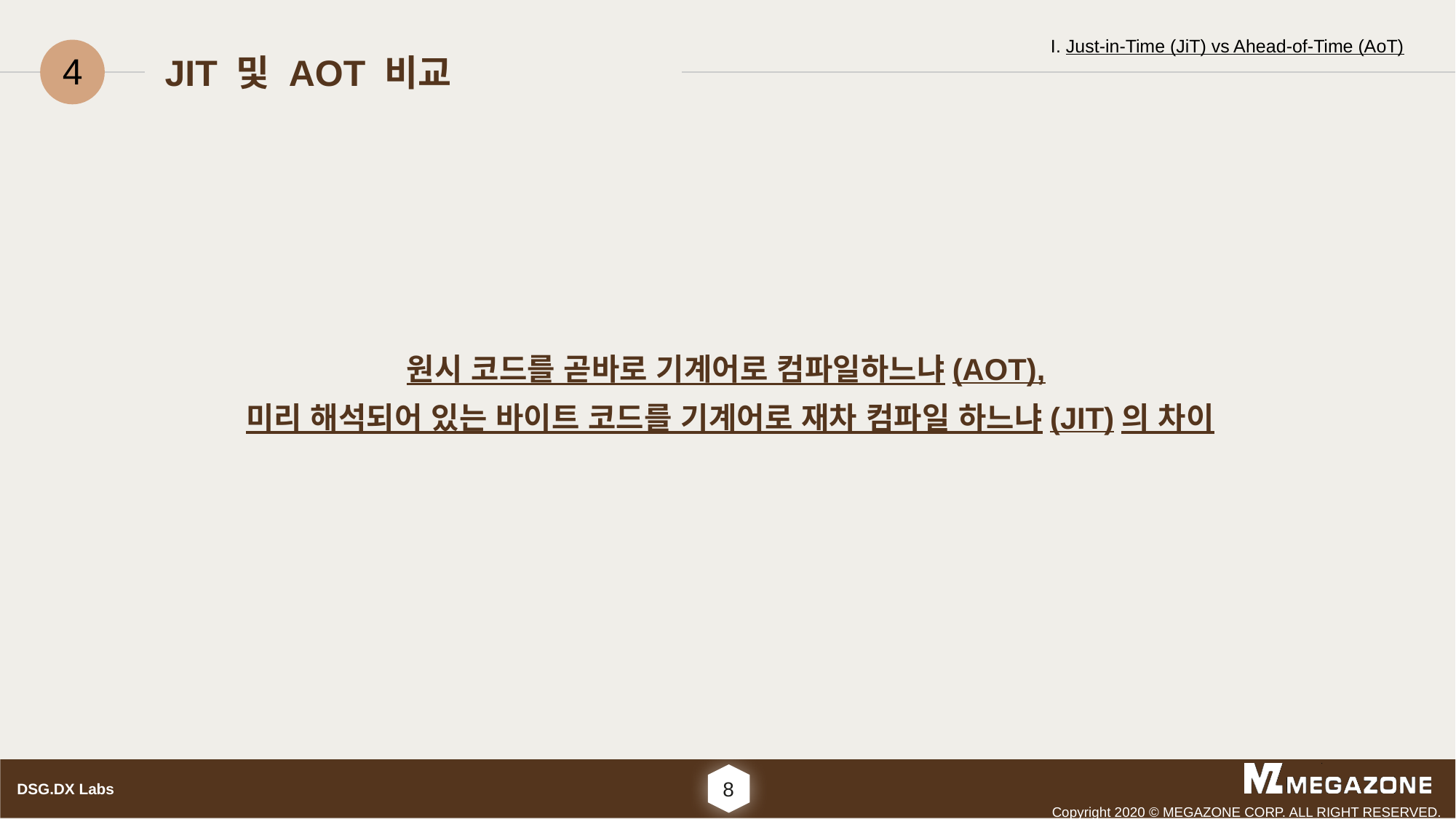

# I. Just-in-Time (JiT) vs Ahead-of-Time (AoT)
4
JIT 및 AOT 비교

원시 코드를 곧바로 기계어로 컴파일하느냐(AOT),
미리 해석되어 있는 바이트 코드를 기계어로 재차 컴파일 하느냐(JIT)의 차이